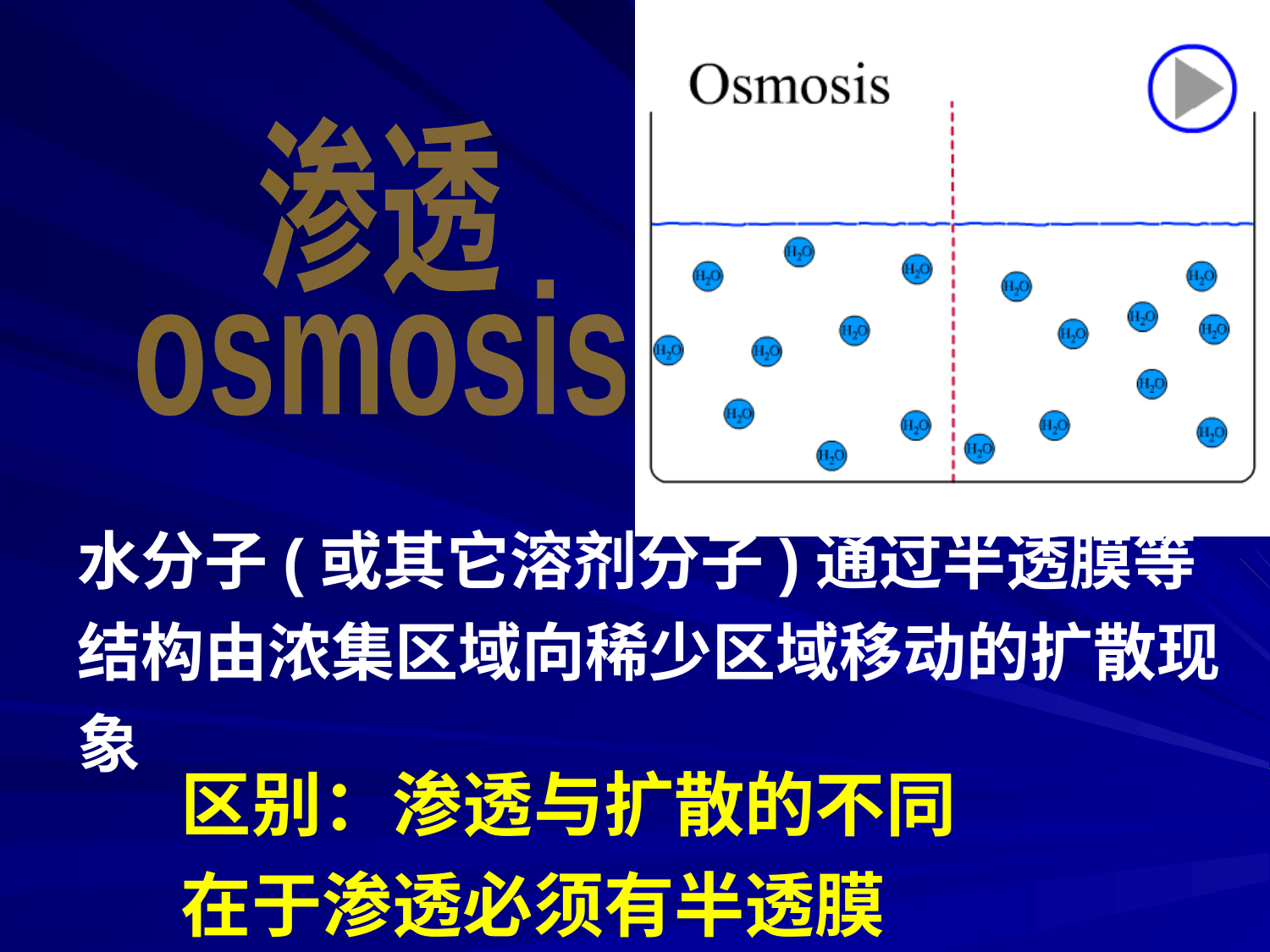

渗透
osmosis
水分子(或其它溶剂分子)通过半透膜等结构由浓集区域向稀少区域移动的扩散现象
区别：渗透与扩散的不同在于渗透必须有半透膜